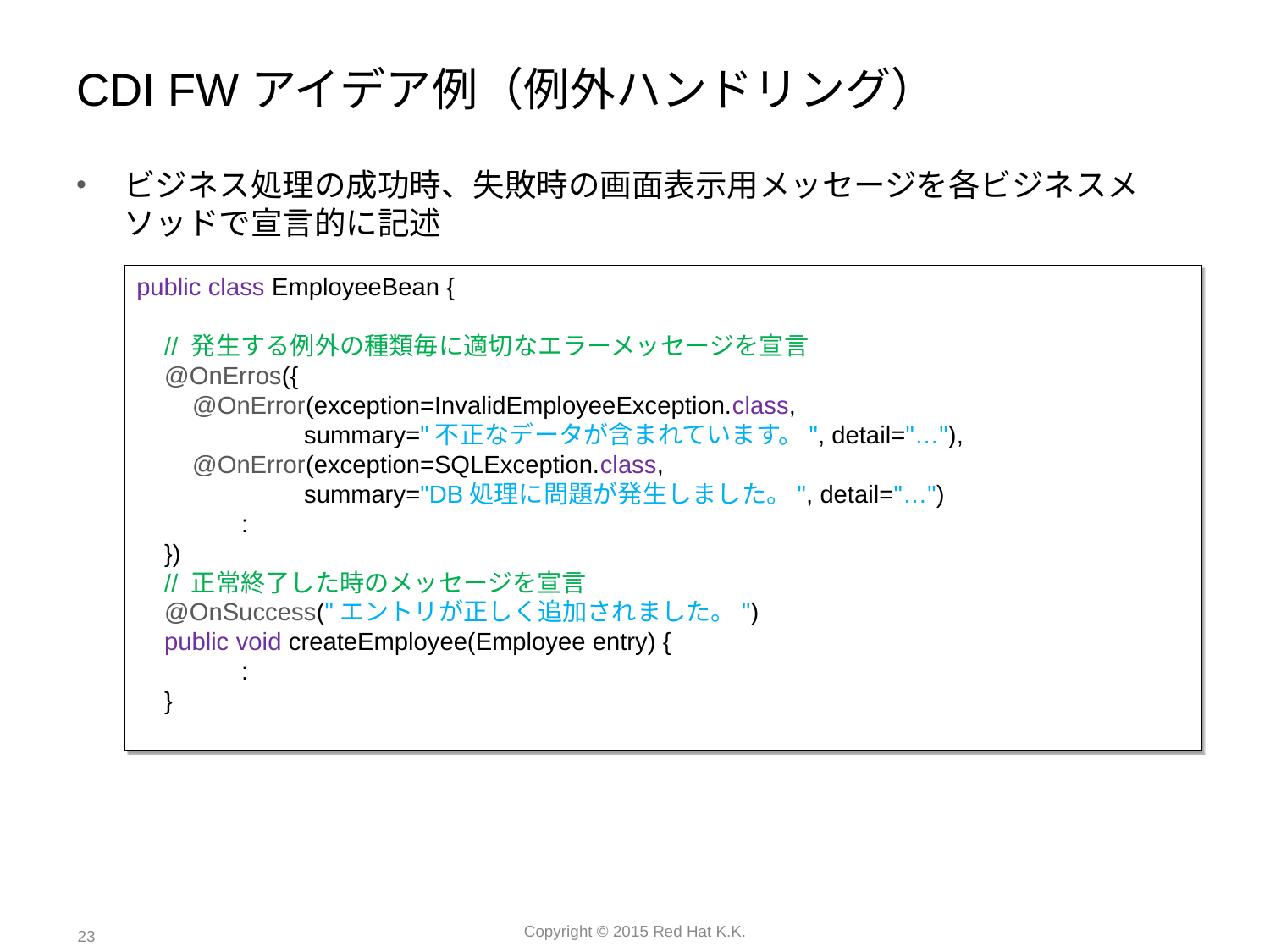

# CDI FWアイデア例（例外ハンドリング）
ビジネス処理の成功時、失敗時の画面表示用メッセージを各ビジネスメソッドで宣言的に記述
public class EmployeeBean {

    // 発生する例外の種類毎に適切なエラーメッセージを宣言
    @OnErros({
        @OnError(exception=InvalidEmployeeException.class,
                        summary="不正なデータが含まれています。", detail="…"),
        @OnError(exception=SQLException.class,
                        summary="DB処理に問題が発生しました。", detail="…")
               :
    })
    // 正常終了した時のメッセージを宣言
    @OnSuccess("エントリが正しく追加されました。")
    public void createEmployee(Employee entry) {
               :
    }

23
Copyright © 2015 Red Hat K.K.